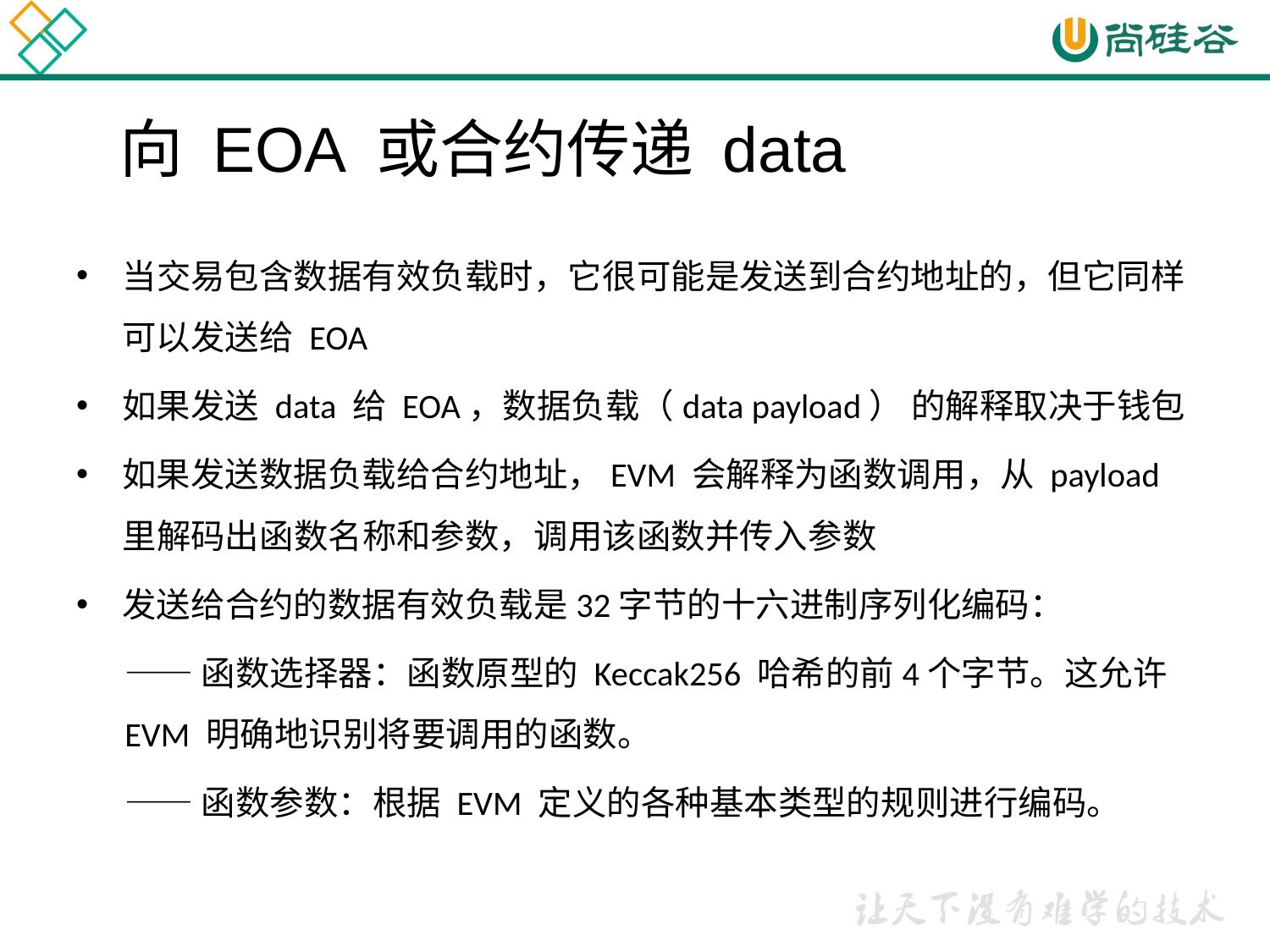

# 向 EOA 或合约传递 data
当交易包含数据有效负载时，它很可能是发送到合约地址的，但它同样可以发送给 EOA
如果发送 data 给 EOA，数据负载（data payload） 的解释取决于钱包
如果发送数据负载给合约地址，EVM 会解释为函数调用，从 payload 里解码出函数名称和参数，调用该函数并传入参数
发送给合约的数据有效负载是32字节的十六进制序列化编码：
——函数选择器：函数原型的 Keccak256 哈希的前4个字节。这允许EVM 明确地识别将要调用的函数。
——函数参数：根据 EVM 定义的各种基本类型的规则进行编码。